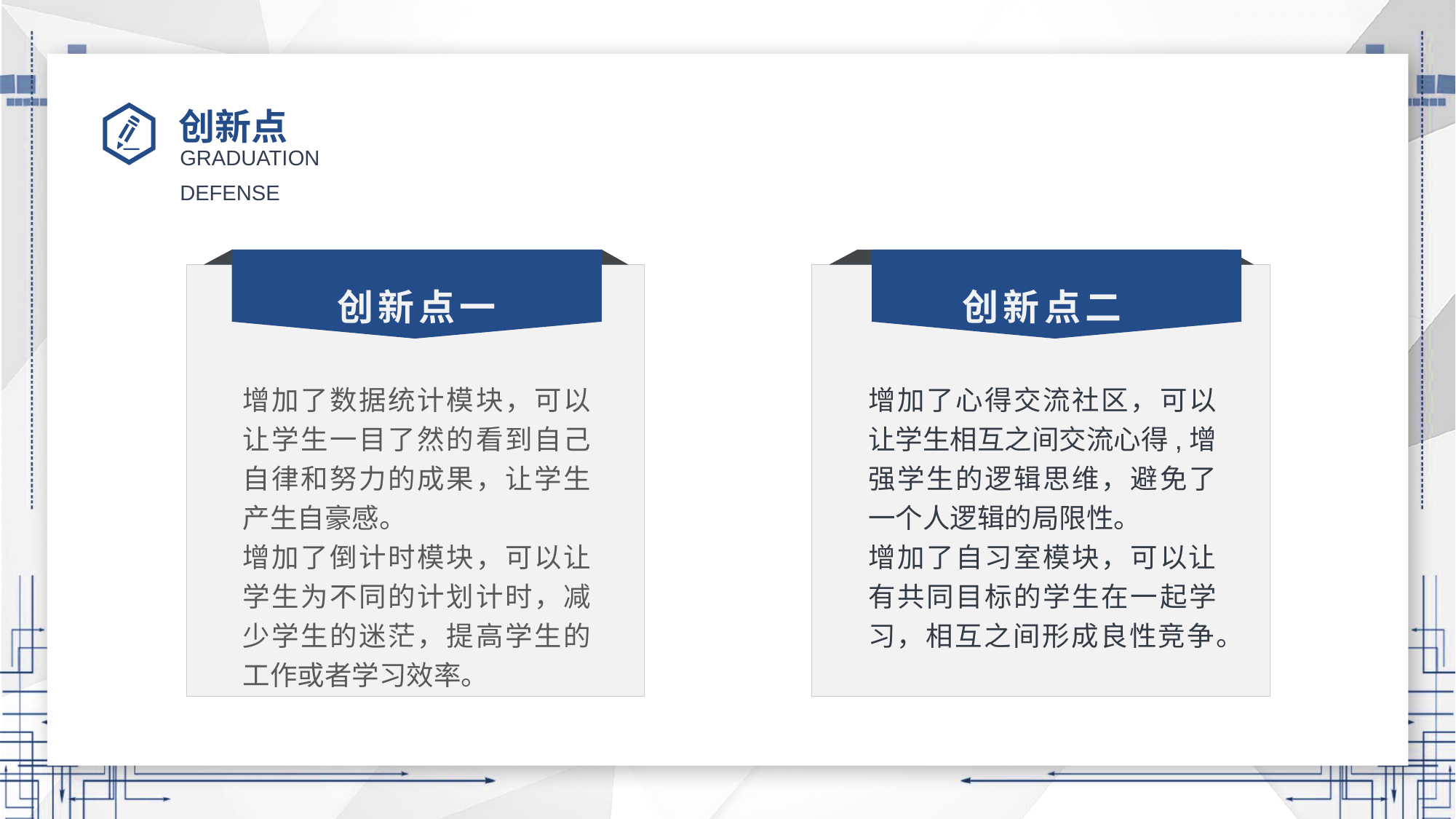

# 创新点

创新点一
增加了数据统计模块，可以让学生一目了然的看到自己自律和努力的成果，让学生产生自豪感。
增加了倒计时模块，可以让学生为不同的计划计时，减少学生的迷茫，提高学生的工作或者学习效率。

创新点二
增加了心得交流社区，可以让学生相互之间交流心得,增强学生的逻辑思维，避免了一个人逻辑的局限性。
增加了自习室模块，可以让有共同目标的学生在一起学习，相互之间形成良性竞争。